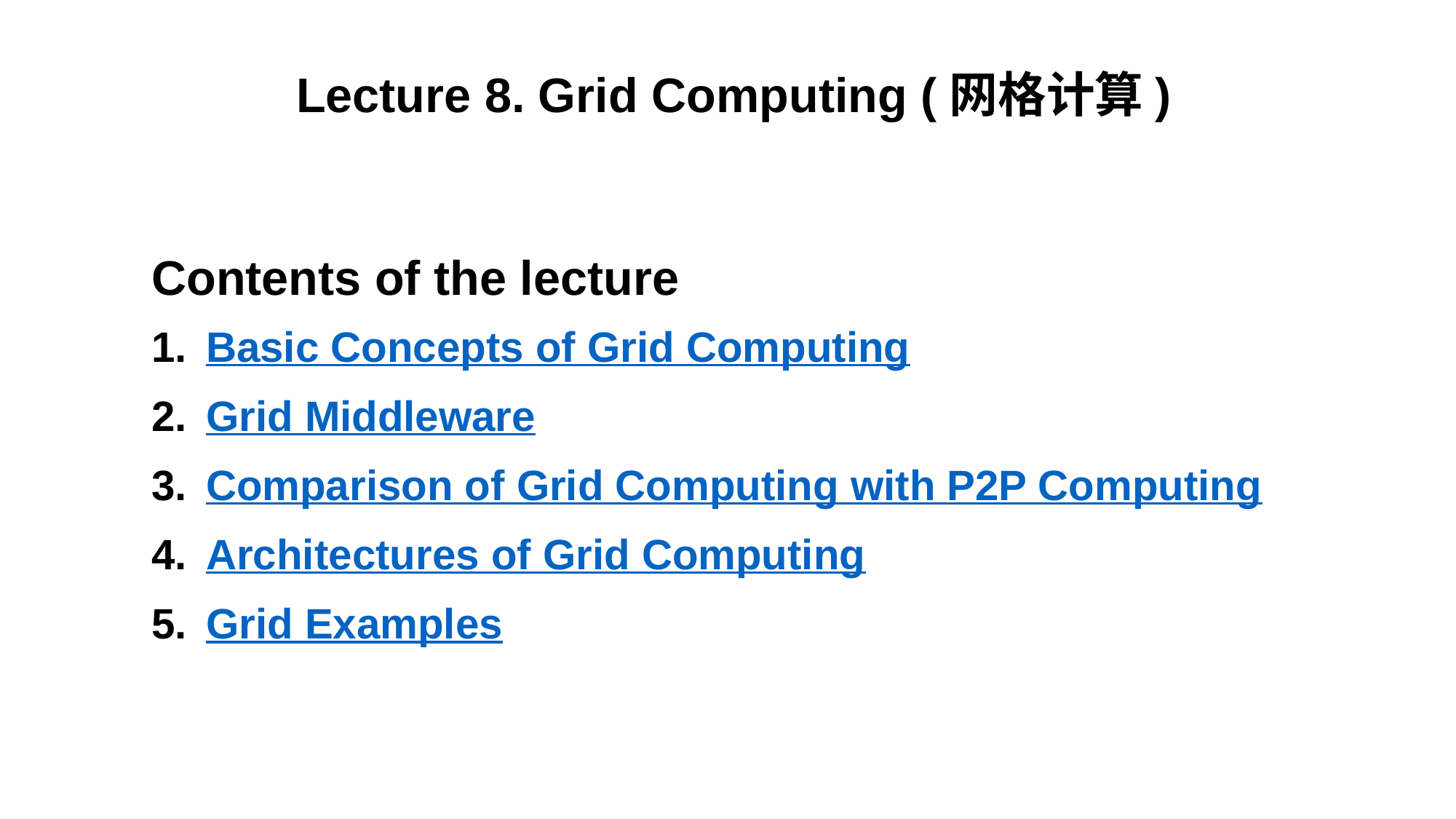

Lecture 8. Grid Computing (网格计算)
Contents of the lecture
Basic Concepts of Grid Computing
Grid Middleware
Comparison of Grid Computing with P2P Computing
Architectures of Grid Computing
Grid Examples